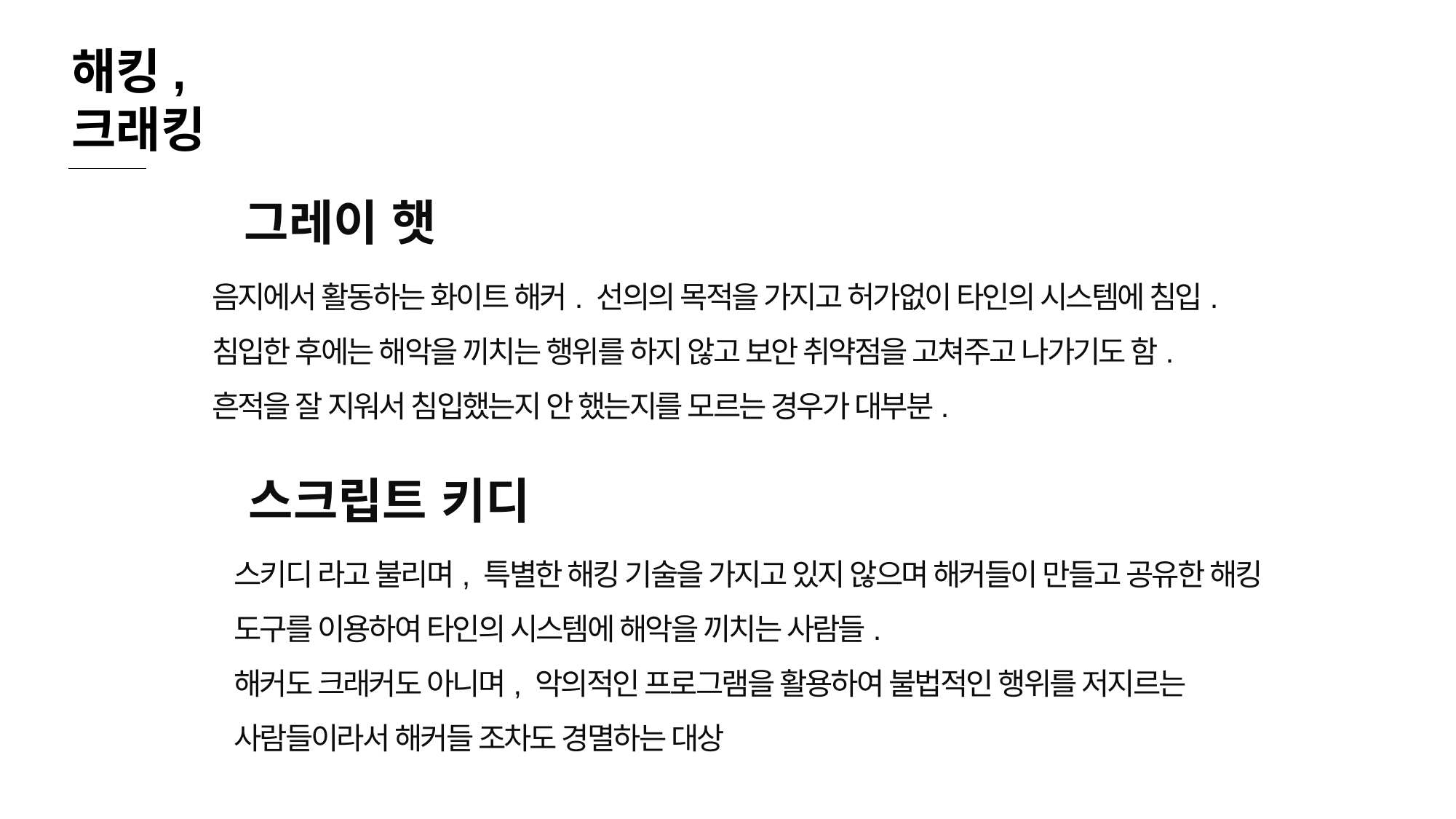

해킹,
크래킹
그레이 햇
음지에서 활동하는 화이트 해커. 선의의 목적을 가지고 허가없이 타인의 시스템에 침입.
침입한 후에는 해악을 끼치는 행위를 하지 않고 보안 취약점을 고쳐주고 나가기도 함.
흔적을 잘 지워서 침입했는지 안 했는지를 모르는 경우가 대부분.
스크립트 키디
스키디 라고 불리며, 특별한 해킹 기술을 가지고 있지 않으며 해커들이 만들고 공유한 해킹 도구를 이용하여 타인의 시스템에 해악을 끼치는 사람들.
해커도 크래커도 아니며, 악의적인 프로그램을 활용하여 불법적인 행위를 저지르는 사람들이라서 해커들 조차도 경멸하는 대상